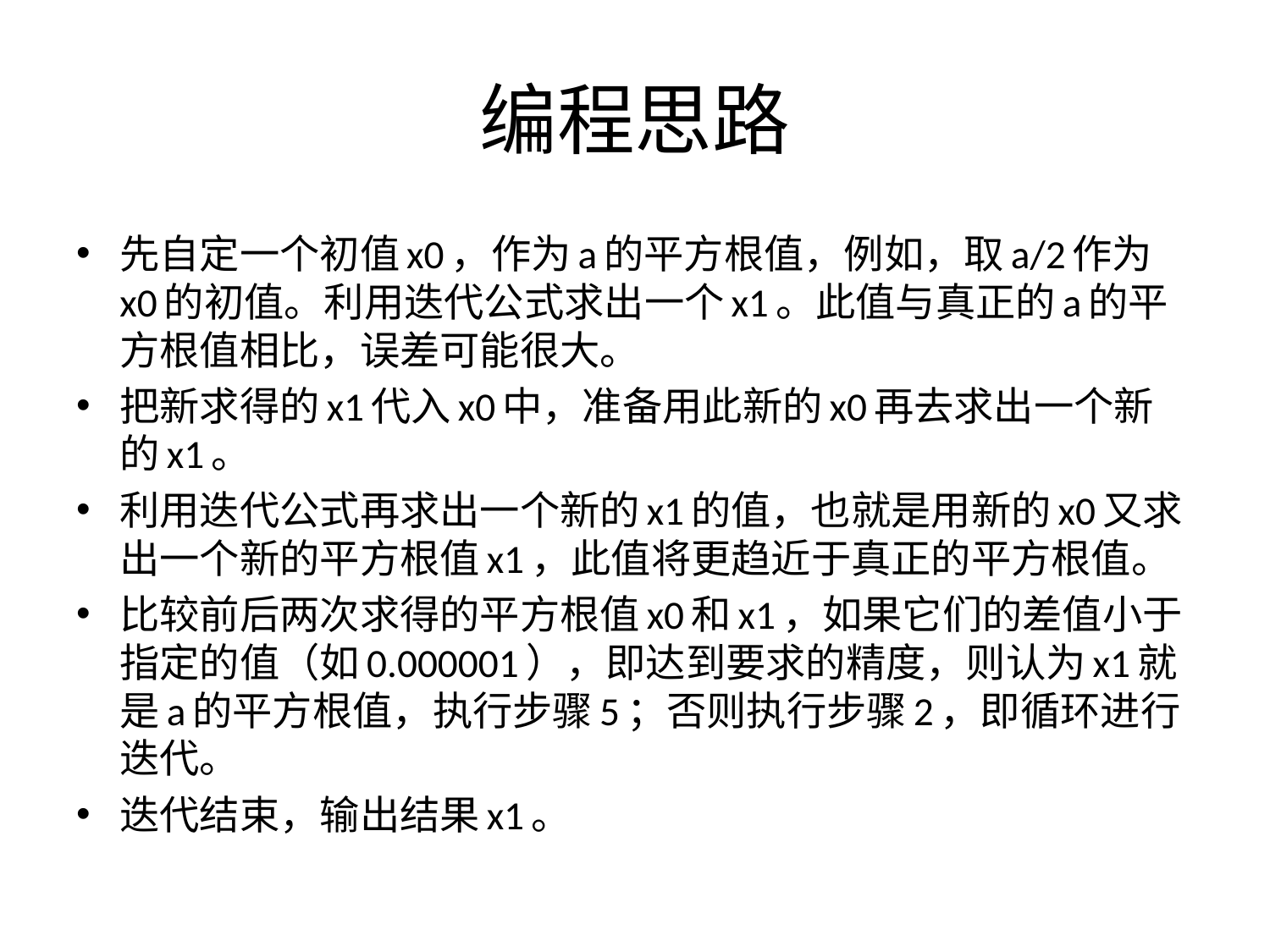

# 编程思路
先自定一个初值x0，作为a的平方根值，例如，取a/2作为x0的初值。利用迭代公式求出一个x1。此值与真正的a的平方根值相比，误差可能很大。
把新求得的x1代入x0中，准备用此新的x0再去求出一个新的x1。
利用迭代公式再求出一个新的x1的值，也就是用新的x0又求出一个新的平方根值x1，此值将更趋近于真正的平方根值。
比较前后两次求得的平方根值x0和x1，如果它们的差值小于指定的值（如0.000001），即达到要求的精度，则认为x1就是a的平方根值，执行步骤5；否则执行步骤2，即循环进行迭代。
迭代结束，输出结果x1。